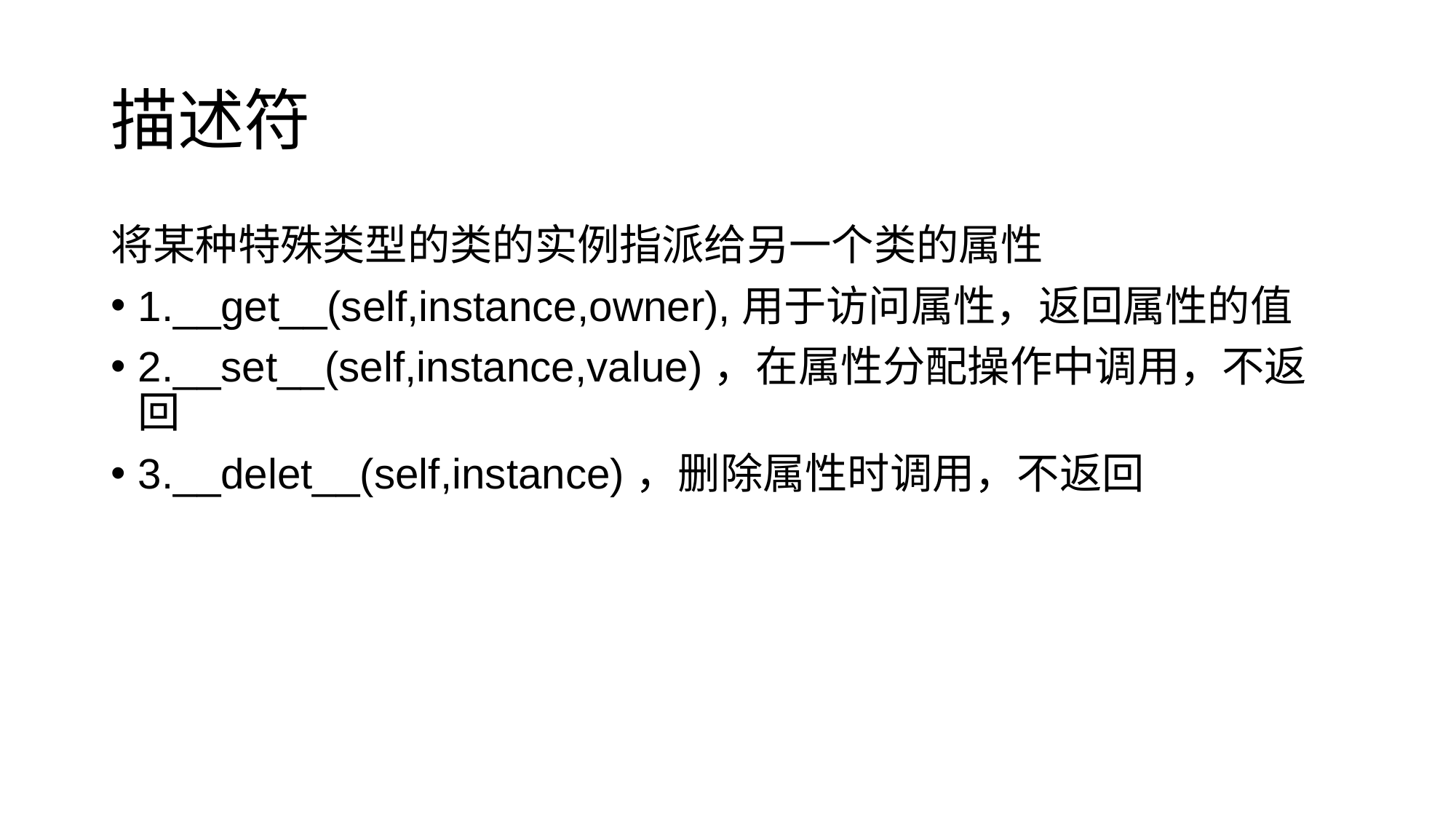

# 描述符
将某种特殊类型的类的实例指派给另一个类的属性
1.__get__(self,instance,owner),用于访问属性，返回属性的值
2.__set__(self,instance,value)，在属性分配操作中调用，不返回
3.__delet__(self,instance)，删除属性时调用，不返回